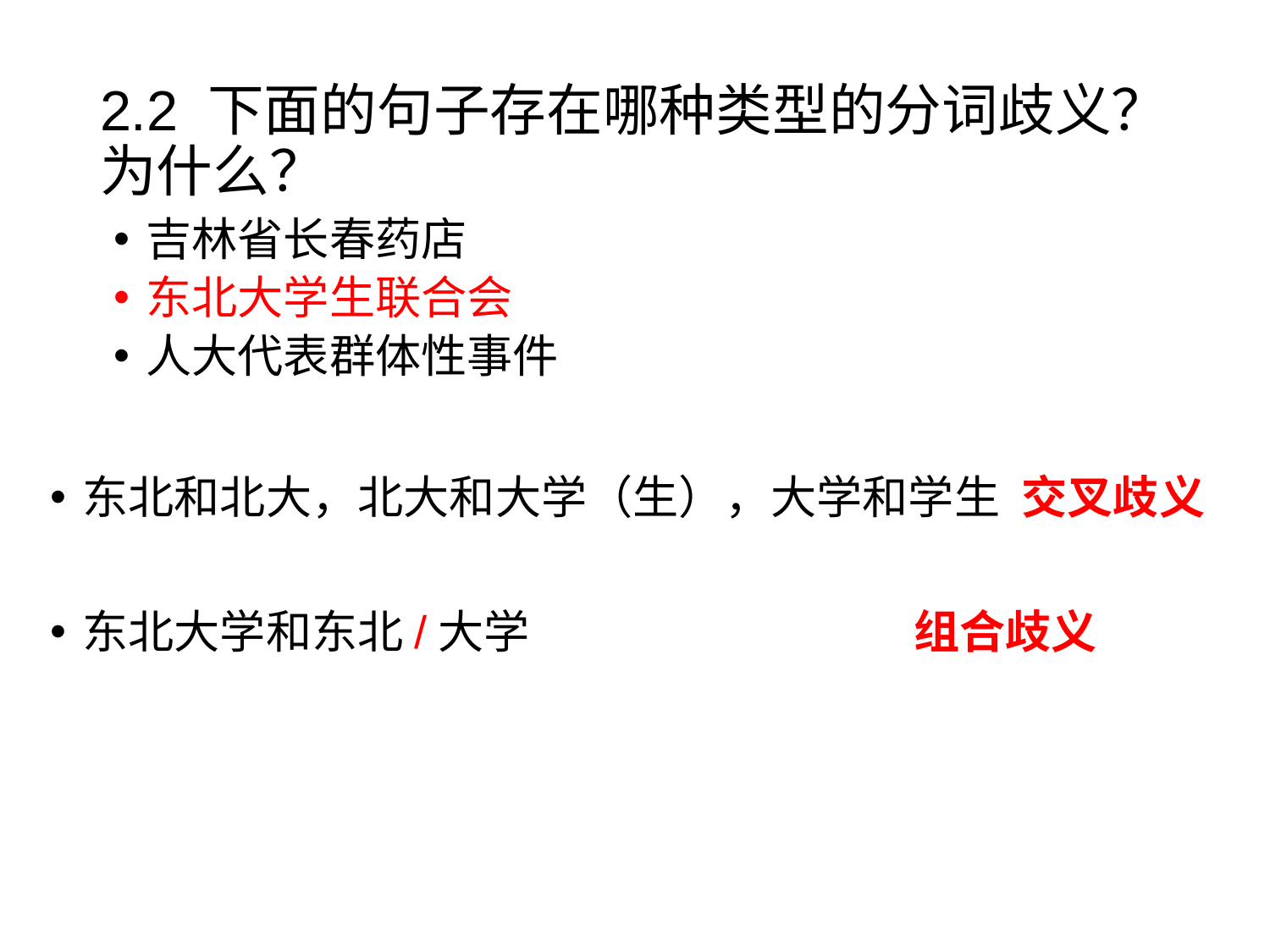

# 2.2 下面的句子存在哪种类型的分词歧义？为什么？
吉林省长春药店
东北大学生联合会
人大代表群体性事件

东北和北大，北大和大学（生），大学和学生  交叉歧义

东北大学和东北/大学                                     组合歧义